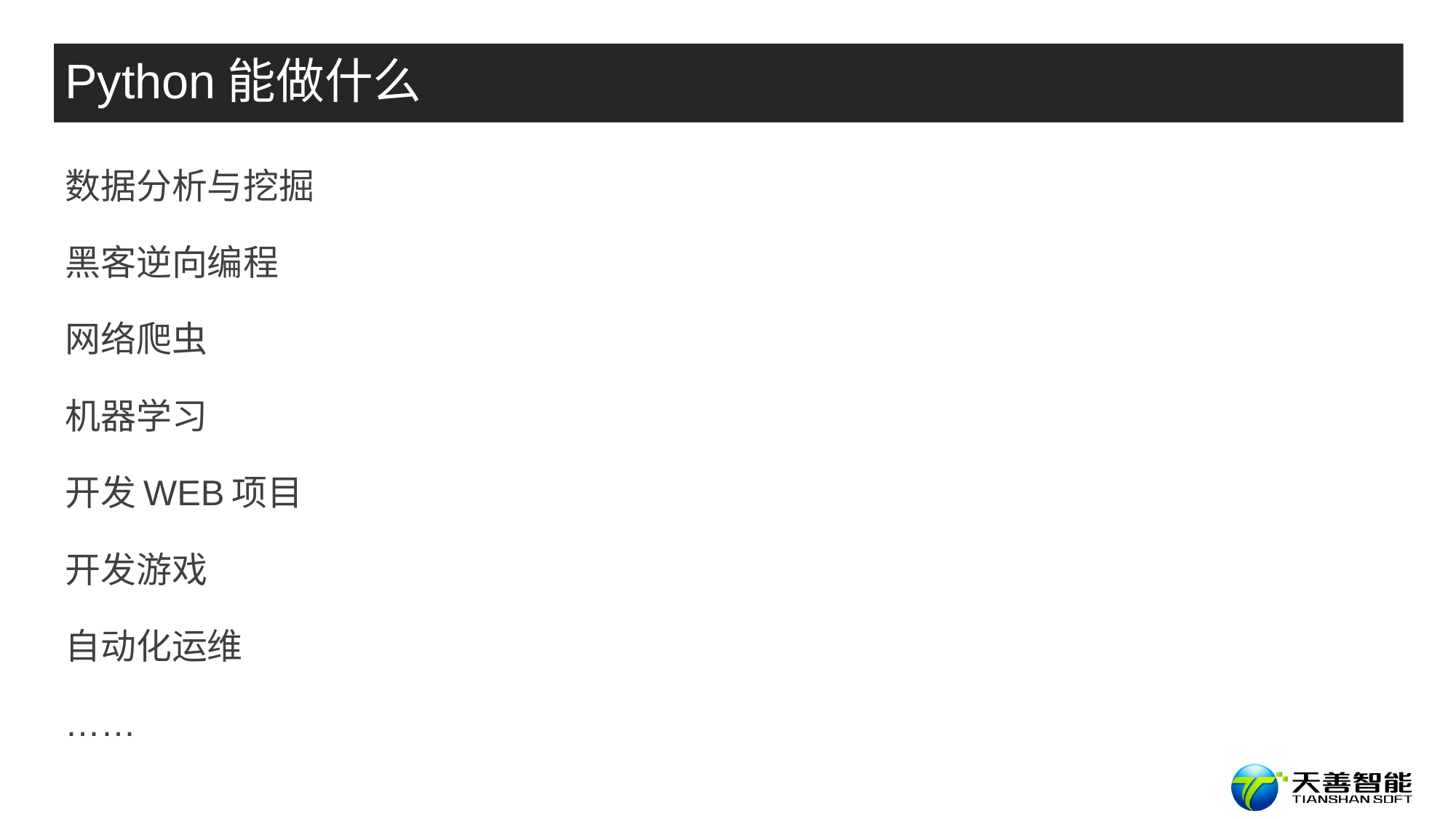

# Python能做什么
数据分析与挖掘
黑客逆向编程
网络爬虫
机器学习
开发WEB项目
开发游戏
自动化运维
……